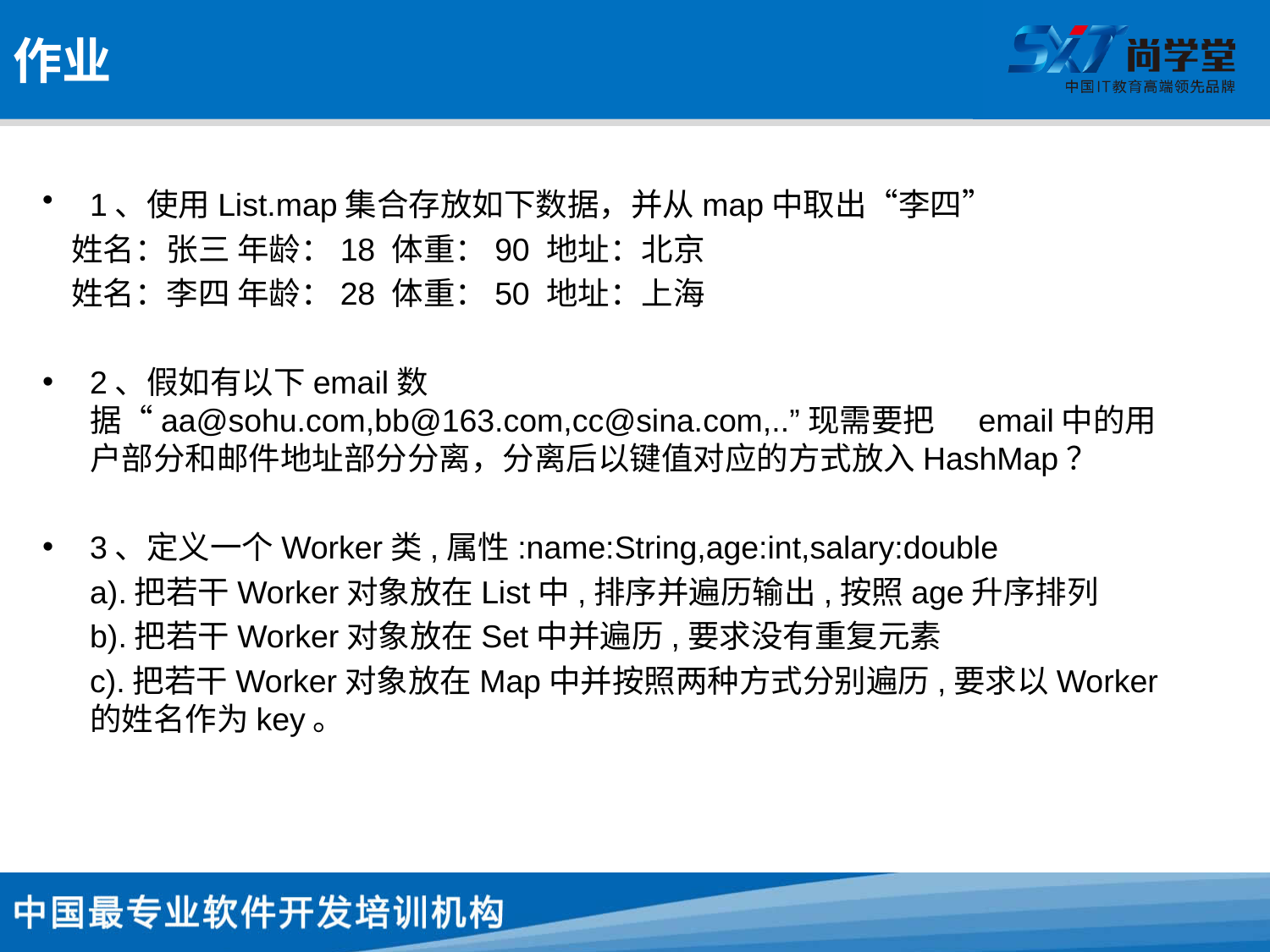

# 作业

1、使用List.map集合存放如下数据，并从map中取出“李四”
   姓名：张三 年龄：18 体重：90 地址：北京
   姓名：李四 年龄：28 体重：50 地址：上海

2、假如有以下email数据“aa@sohu.com,bb@163.com,cc@sina.com,..”现需要把     email中的用户部分和邮件地址部分分离，分离后以键值对应的方式放入HashMap？

3、定义一个Worker类,属性:name:String,age:int,salary:double
	a).把若干Worker对象放在List中,排序并遍历输出,按照age升序排列
	b).把若干Worker对象放在Set中并遍历,要求没有重复元素
	c).把若干Worker对象放在Map中并按照两种方式分别遍历,要求以Worker的姓名作为key。